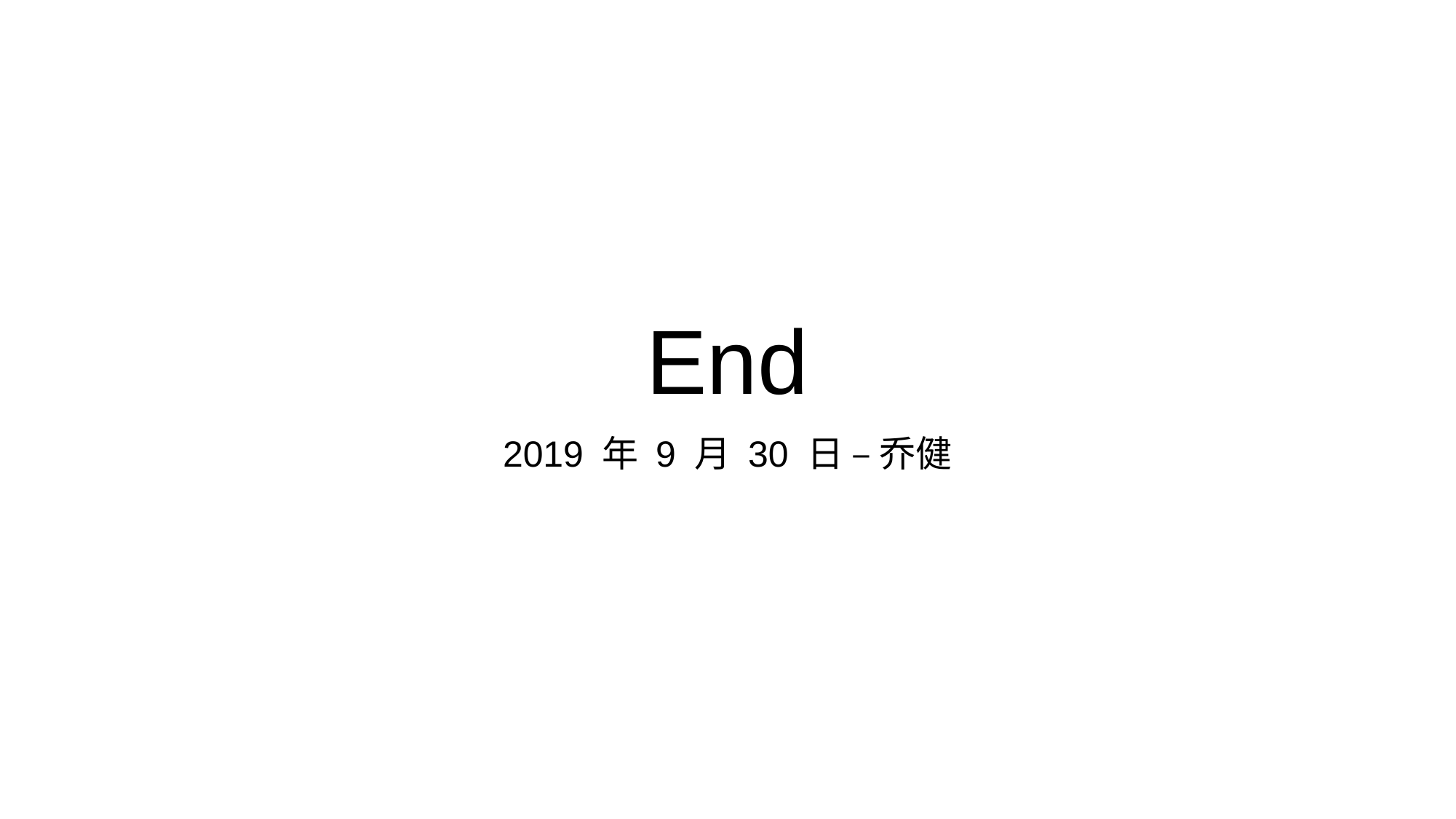

# End
2019 年 9 月 30 日 – 乔健